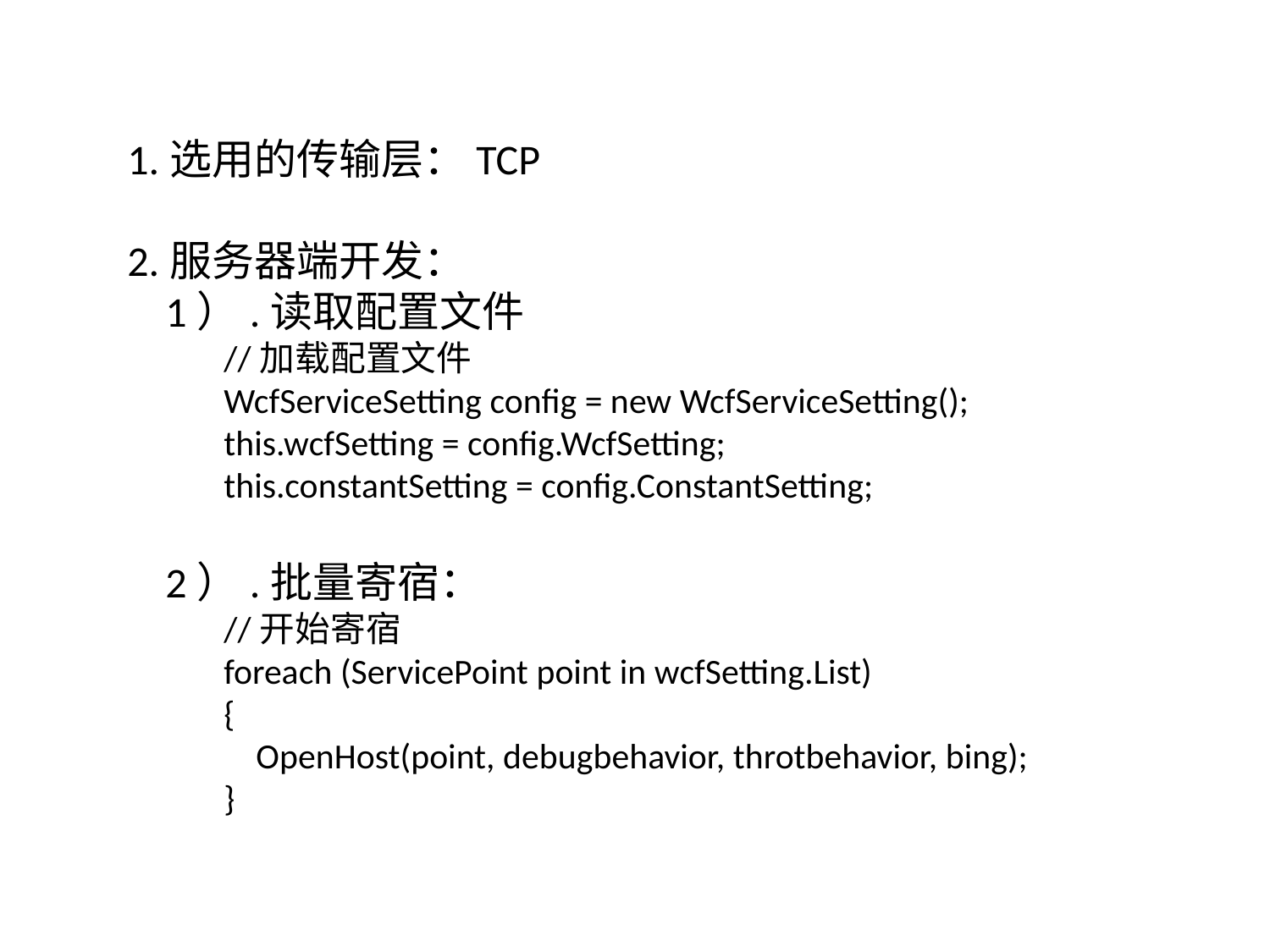

1.选用的传输层：TCP

2.服务器端开发：
    1）.读取配置文件
            //加载配置文件
            WcfServiceSetting config = new WcfServiceSetting();
            this.wcfSetting = config.WcfSetting;
            this.constantSetting = config.ConstantSetting;

    2）.批量寄宿：
            //开始寄宿
            foreach (ServicePoint point in wcfSetting.List)
            {
                OpenHost(point, debugbehavior, throtbehavior, bing);
            }